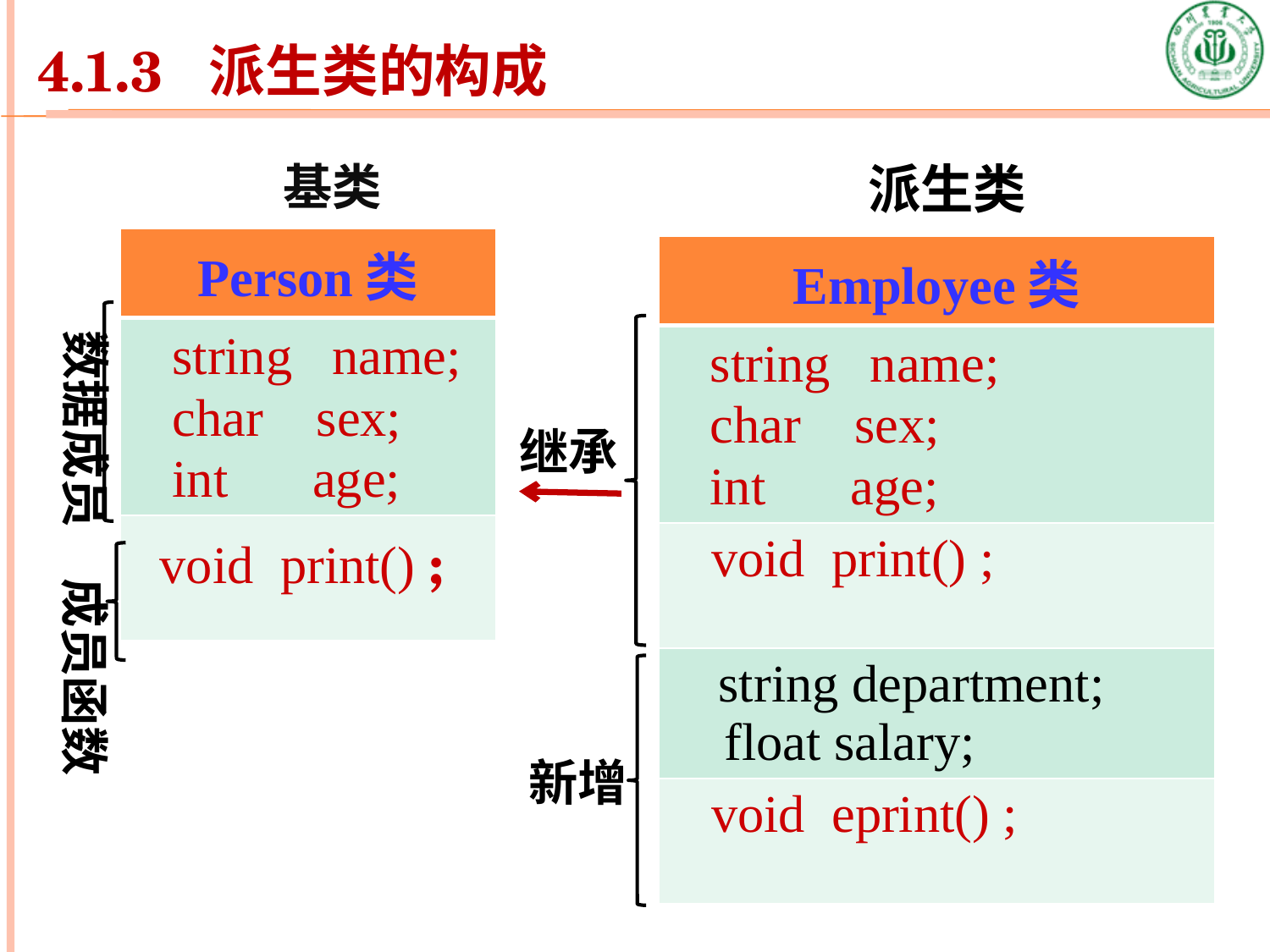

4.1.3  派生类的构成
基类

派生类

| Person类 |
| --- |
| string name; char sex; int age; |
| void print() ; |
| Employee类 |
| --- |
| string name; char sex; int age; |
| void print() ; |
| string department; float salary; |
| void eprint() ; |

数据成员

成员函数

继承

新增